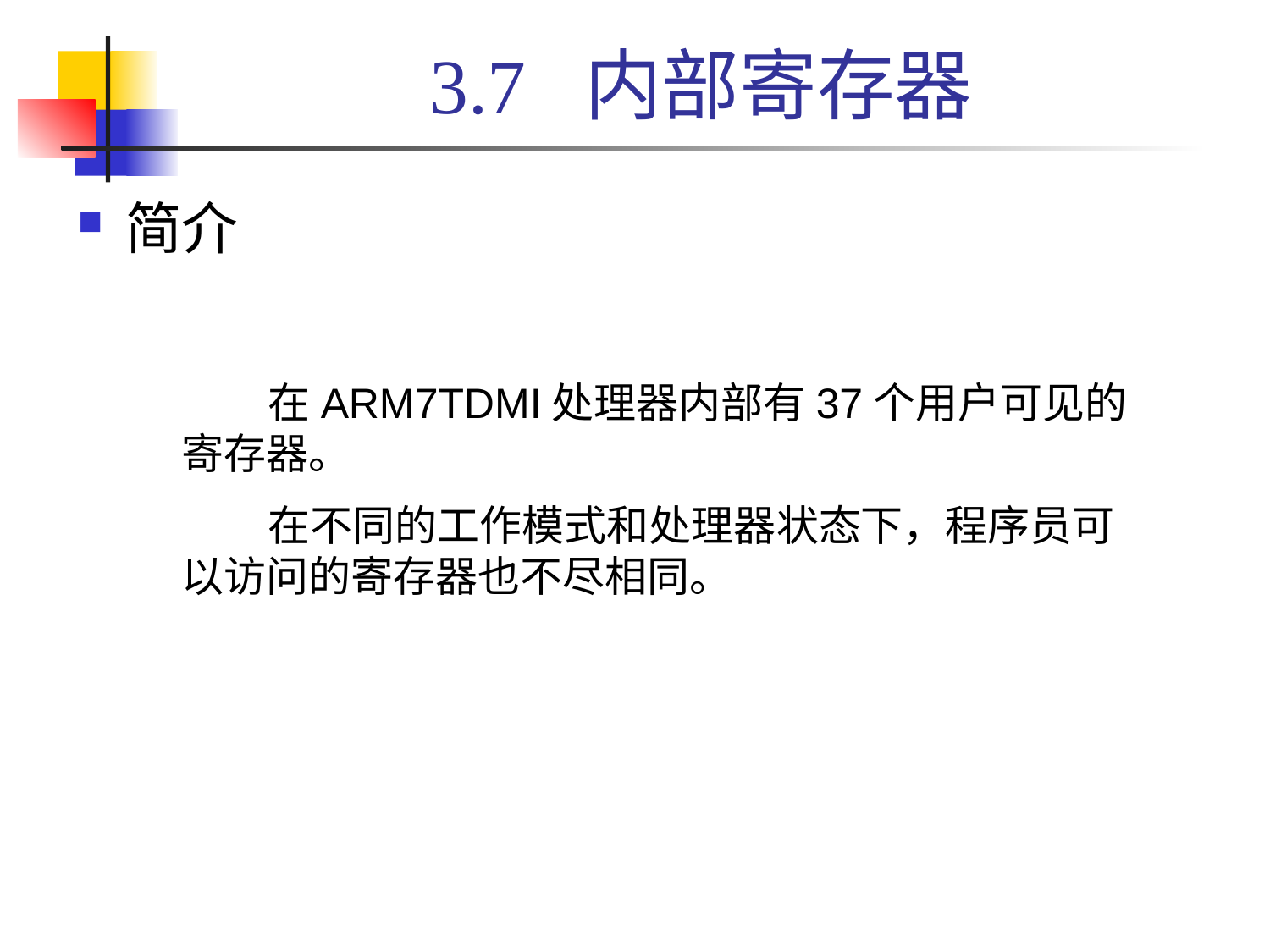

# 3.7  内部寄存器
简介
        在ARM7TDMI处理器内部有37个用户可见的寄存器。
        在不同的工作模式和处理器状态下，程序员可以访问的寄存器也不尽相同。